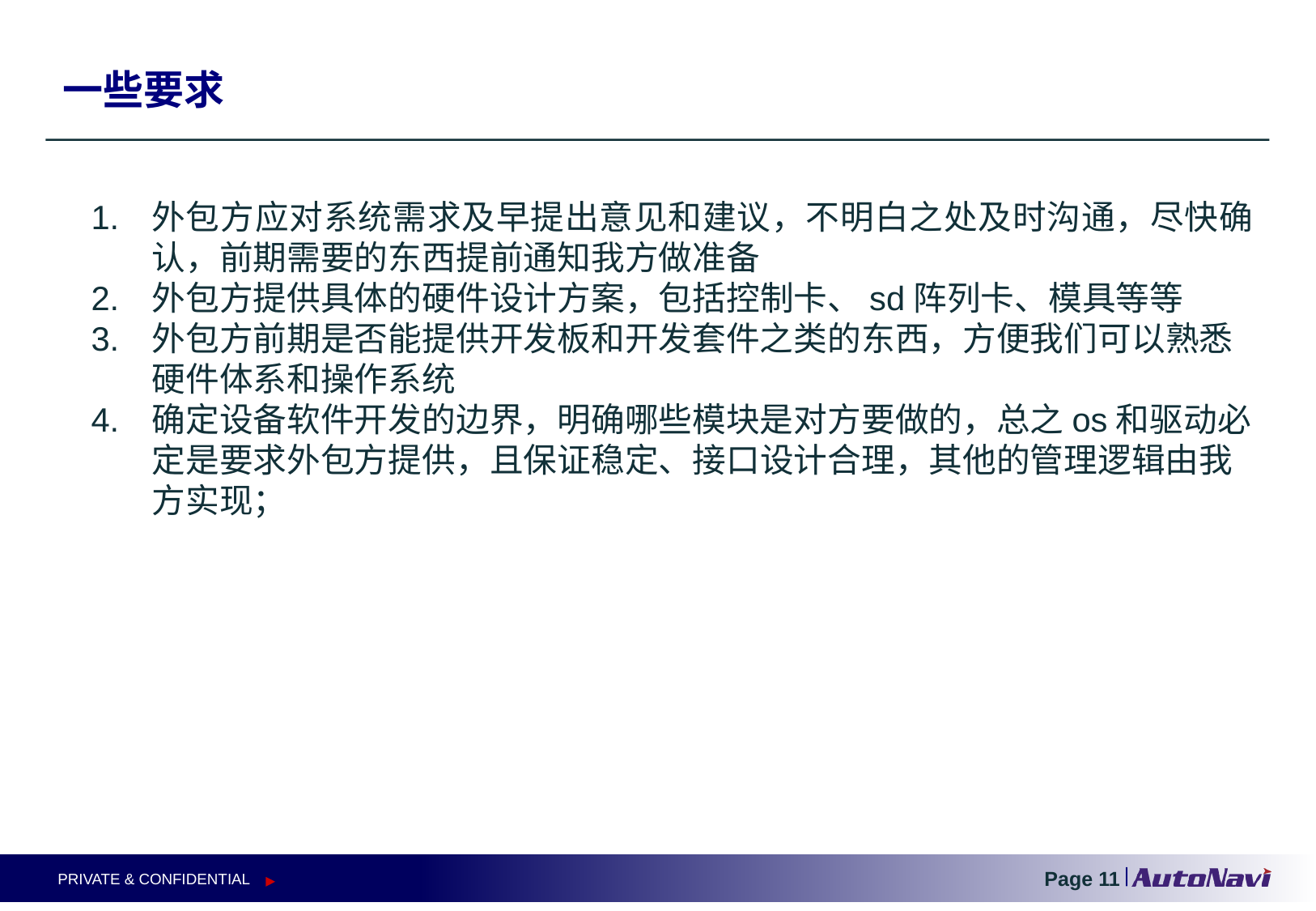

# 一些要求

外包方应对系统需求及早提出意见和建议，不明白之处及时沟通，尽快确认，前期需要的东西提前通知我方做准备
外包方提供具体的硬件设计方案，包括控制卡、sd阵列卡、模具等等
外包方前期是否能提供开发板和开发套件之类的东西，方便我们可以熟悉硬件体系和操作系统
确定设备软件开发的边界，明确哪些模块是对方要做的，总之os和驱动必定是要求外包方提供，且保证稳定、接口设计合理，其他的管理逻辑由我方实现；